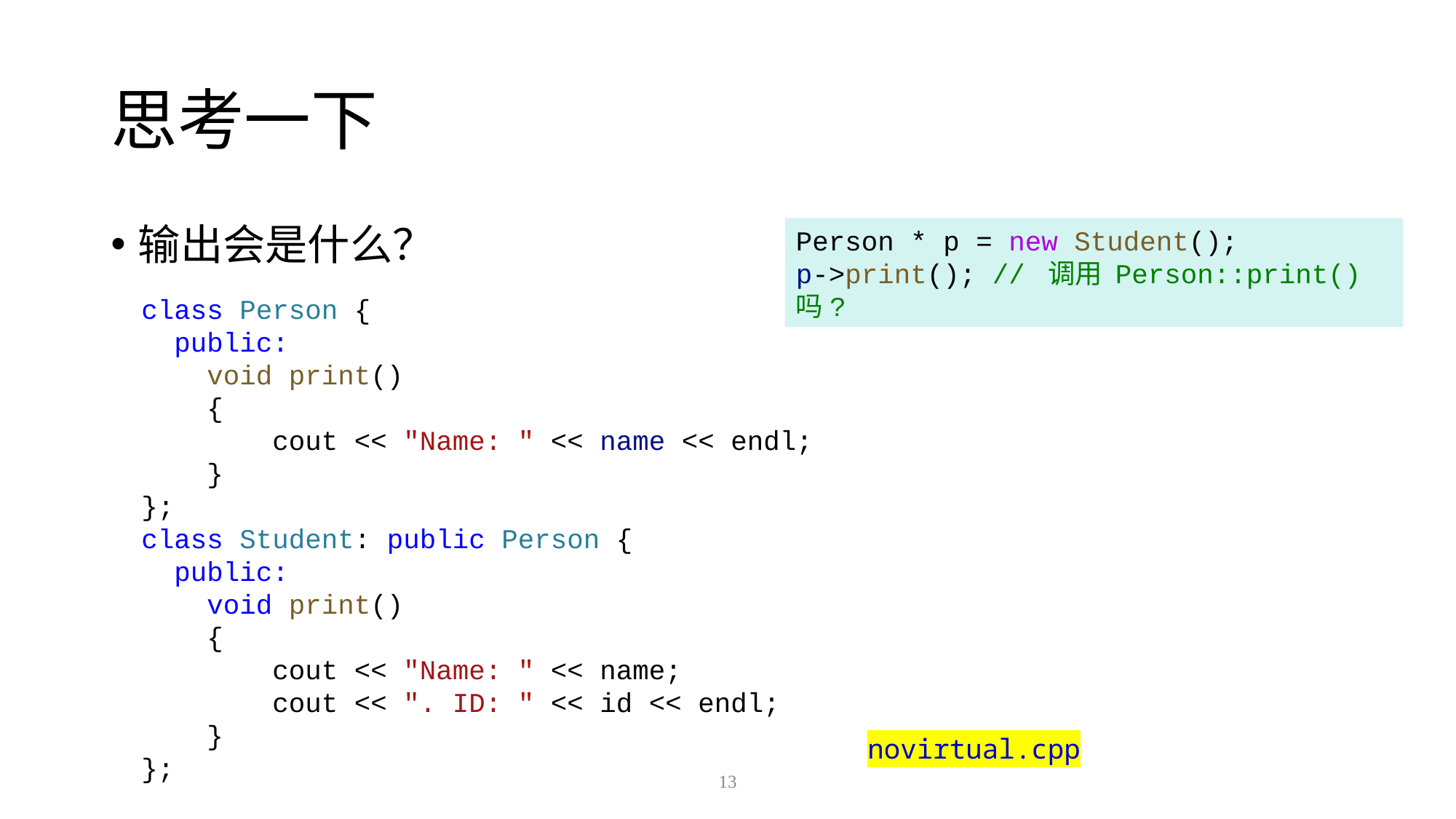

# 思考一下
输出会是什么？
Person * p = new Student();
p->print(); // 调用 Person::print()吗?
class Person {
  public:
    void print()
    {
        cout << "Name: " << name << endl;
    }
};
class Student: public Person {
  public:
    void print()
    {
        cout << "Name: " << name;
        cout << ". ID: " << id << endl;
    }
};
novirtual.cpp
13